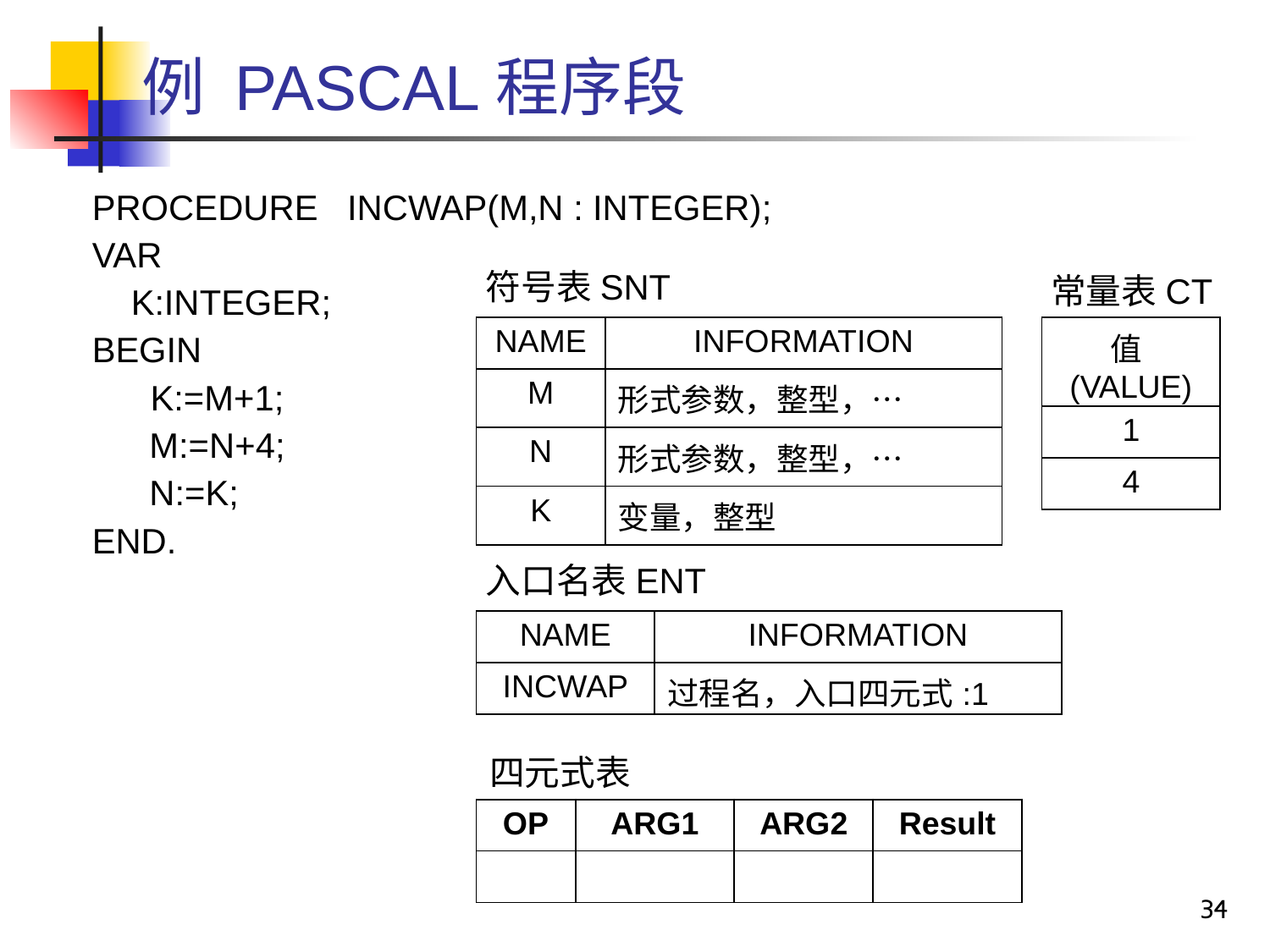

# 例 PASCAL程序段
PROCEDURE   INCWAP(M,N : INTEGER);
VAR
    K:INTEGER;
BEGIN
      K:=M+1;
	 M:=N+4;
	 N:=K;
END.
符号表SNT
常量表CT
| NAME | INFORMATION |
| --- | --- |
| M | 形式参数，整型，… |
| N | 形式参数，整型，… |
| K | 变量，整型 |
| 值(VALUE) |
| --- |
| 1 |
| 4 |
入口名表ENT
| NAME | INFORMATION |
| --- | --- |
| INCWAP | 过程名，入口四元式:1 |
四元式表
| OP | ARG1 | ARG2 | Result |
| --- | --- | --- | --- |
|  |  |  |  |
34